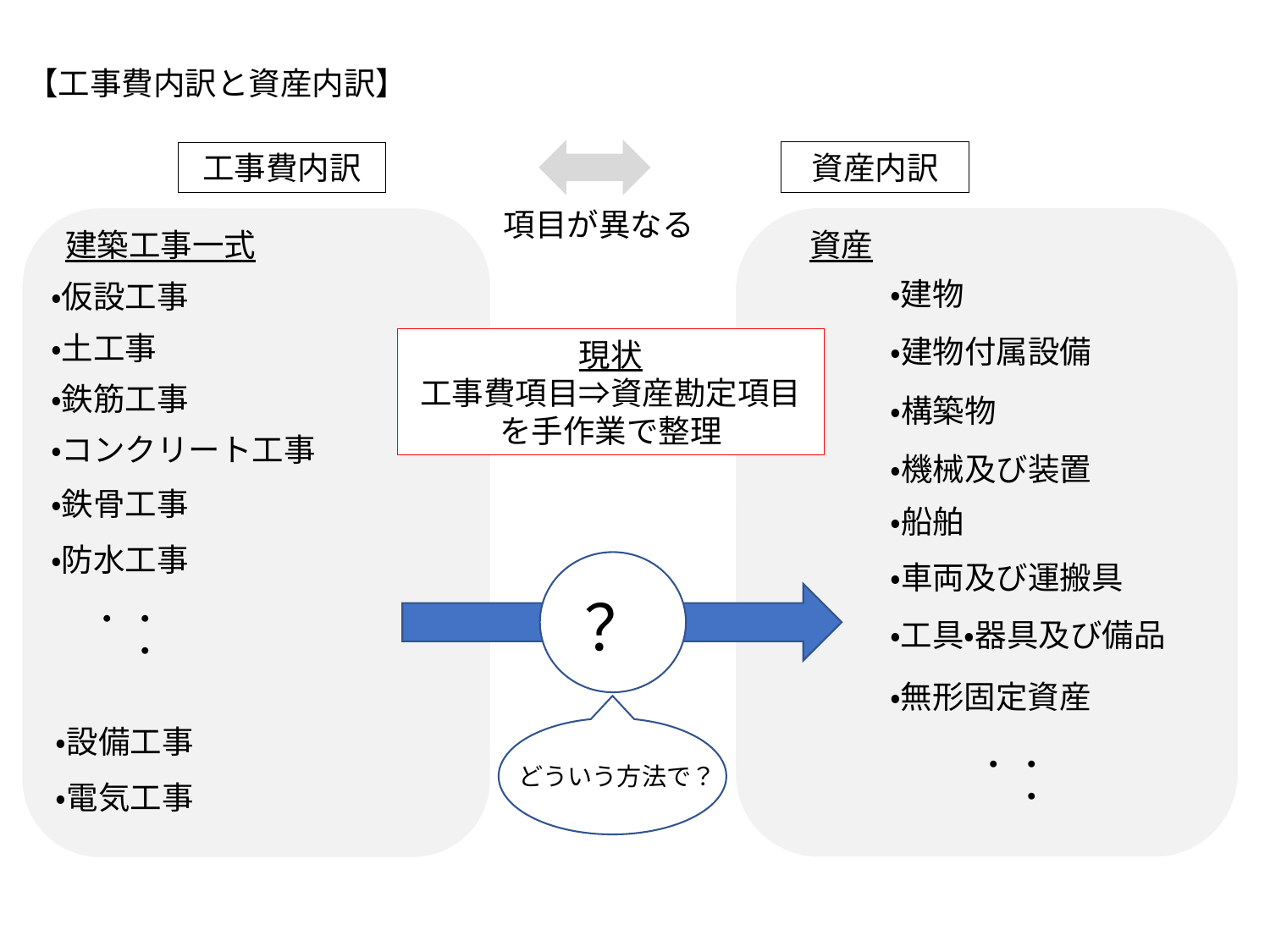

【工事費内訳と資産内訳】

資産内訳
工事費内訳
項目が異なる

資産
建築工事一式
・建物
・仮設工事
・土工事
・建物付属設備
現状
工事費項目⇒資産勘定項目
を手作業で整理
・鉄筋工事
・構築物
・コンクリート工事
・機械及び装置
・鉄骨工事
・船舶
・防水工事
・車両及び運搬具

？

・・・
・工具・器具及び備品
・無形固定資産
・設備工事

・・・
どういう方法で？
・電気工事